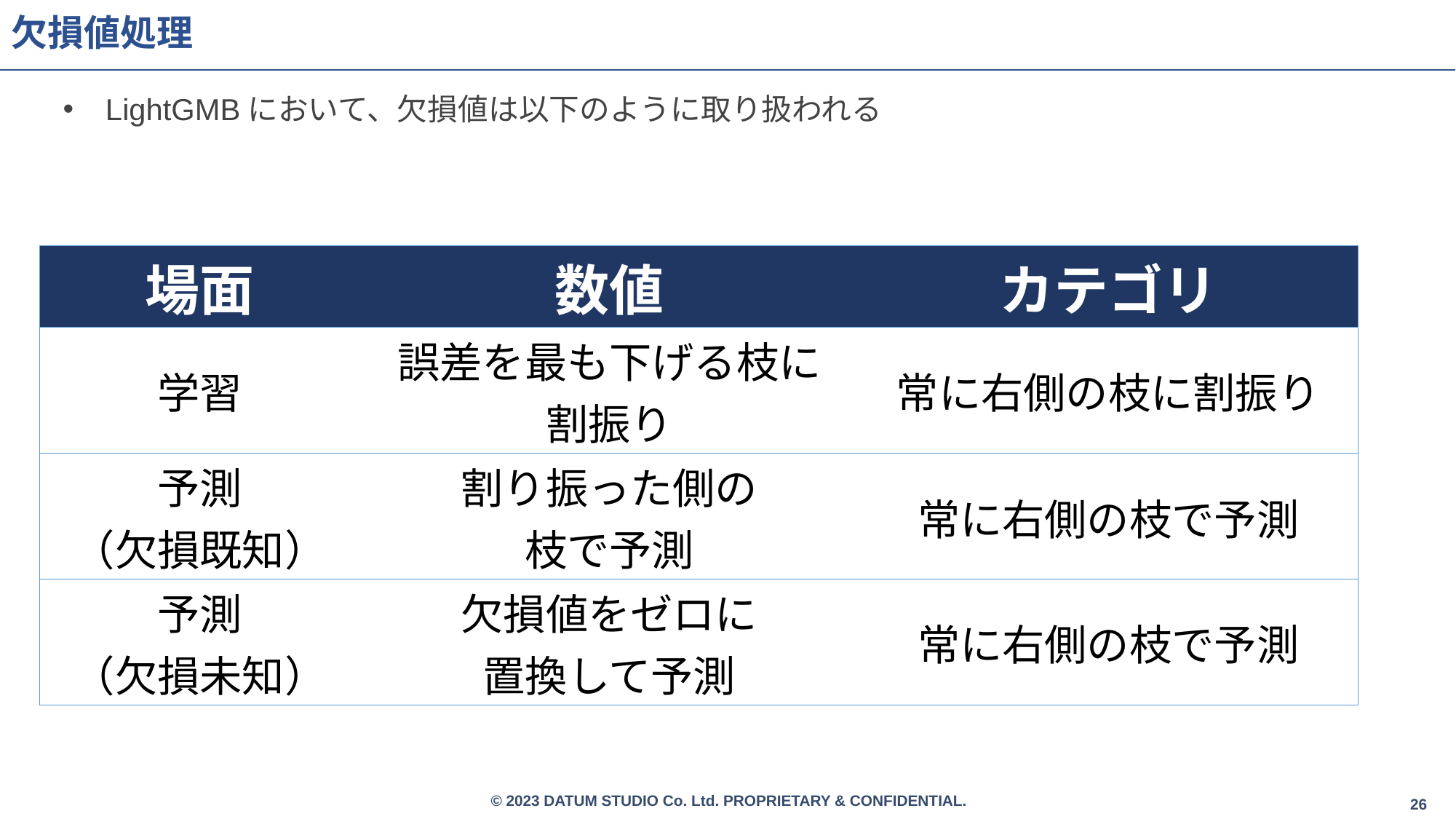

# 欠損値処理
LightGMBにおいて、欠損値は以下のように取り扱われる
| 場面 | 数値 | カテゴリ |
| --- | --- | --- |
| 学習 | 誤差を最も下げる枝に 割振り | 常に右側の枝に割振り |
| 予測 （欠損既知） | 割り振った側の 枝で予測 | 常に右側の枝で予測 |
| 予測 （欠損未知） | 欠損値をゼロに 置換して予測 | 常に右側の枝で予測 |